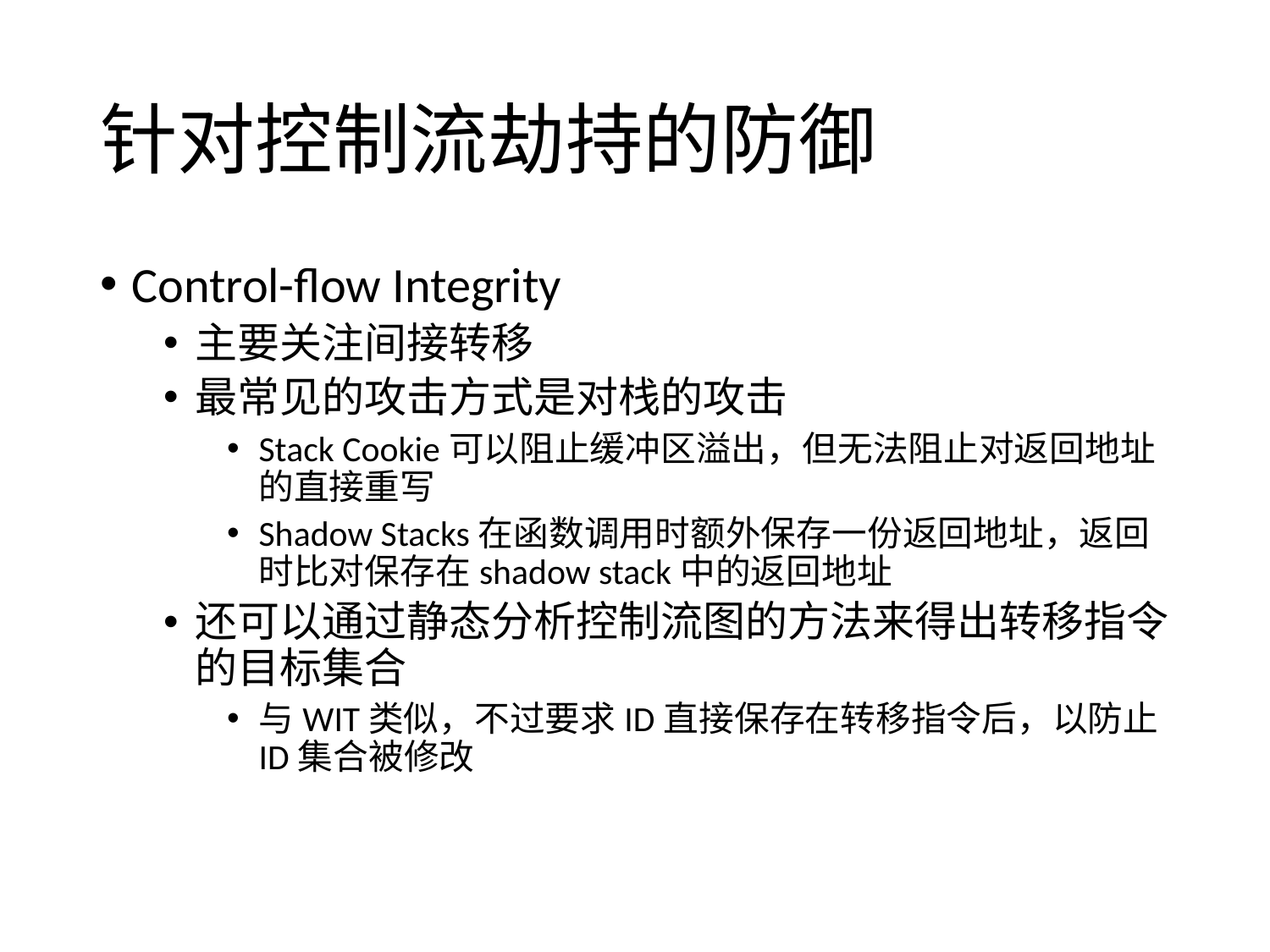

# 针对控制流劫持的防御
Control-flow Integrity
主要关注间接转移
最常见的攻击方式是对栈的攻击
Stack Cookie可以阻止缓冲区溢出，但无法阻止对返回地址的直接重写
Shadow Stacks在函数调用时额外保存一份返回地址，返回时比对保存在shadow stack中的返回地址
还可以通过静态分析控制流图的方法来得出转移指令的目标集合
与WIT类似，不过要求ID直接保存在转移指令后，以防止ID集合被修改